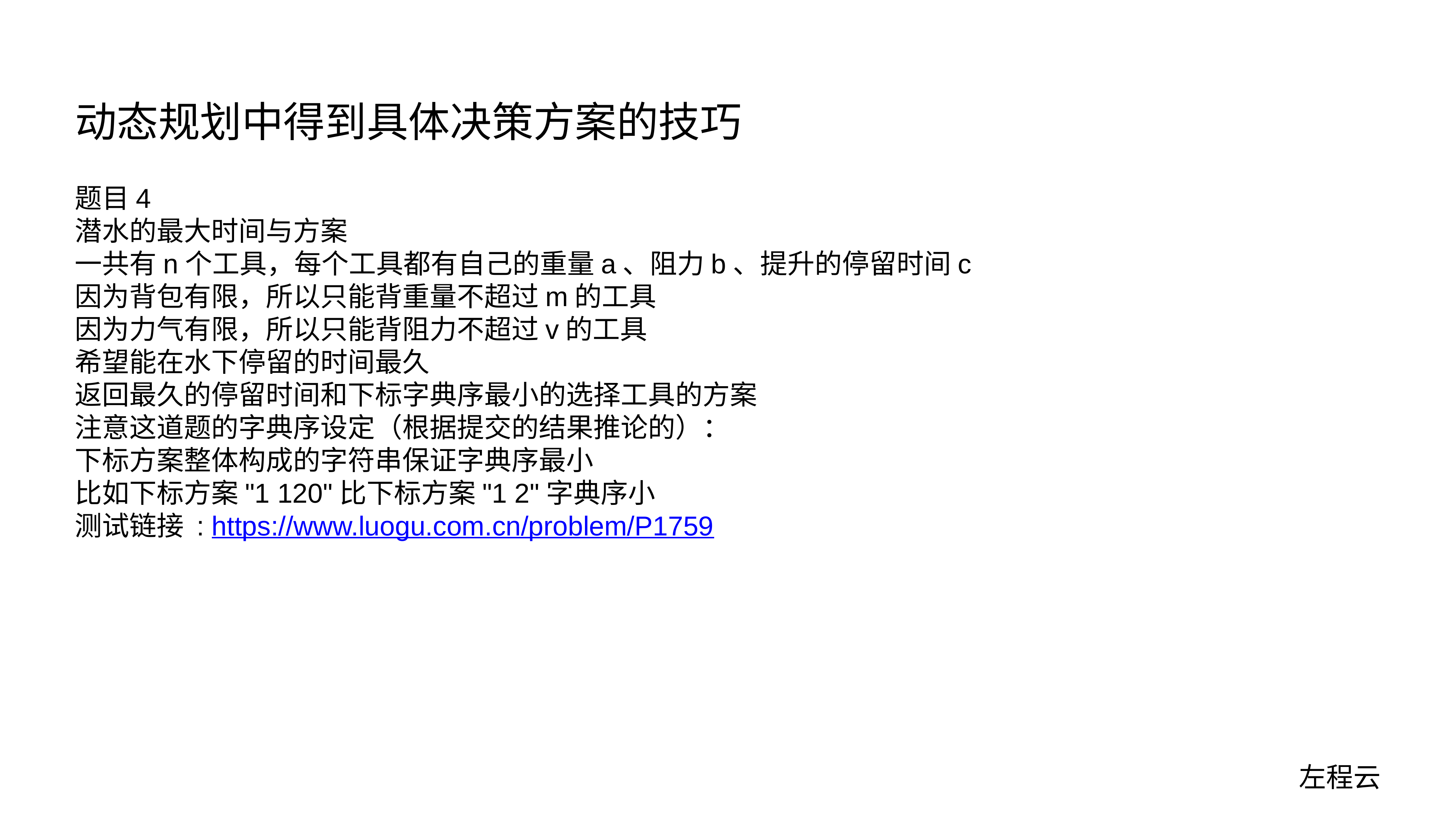

# 动态规划中得到具体决策方案的技巧
题目4
潜水的最大时间与方案
一共有n个工具，每个工具都有自己的重量a、阻力b、提升的停留时间c
因为背包有限，所以只能背重量不超过m的工具
因为力气有限，所以只能背阻力不超过v的工具
希望能在水下停留的时间最久
返回最久的停留时间和下标字典序最小的选择工具的方案
注意这道题的字典序设定（根据提交的结果推论的）：
下标方案整体构成的字符串保证字典序最小
比如下标方案"1 120"比下标方案"1 2"字典序小
测试链接 : https://www.luogu.com.cn/problem/P1759
左程云